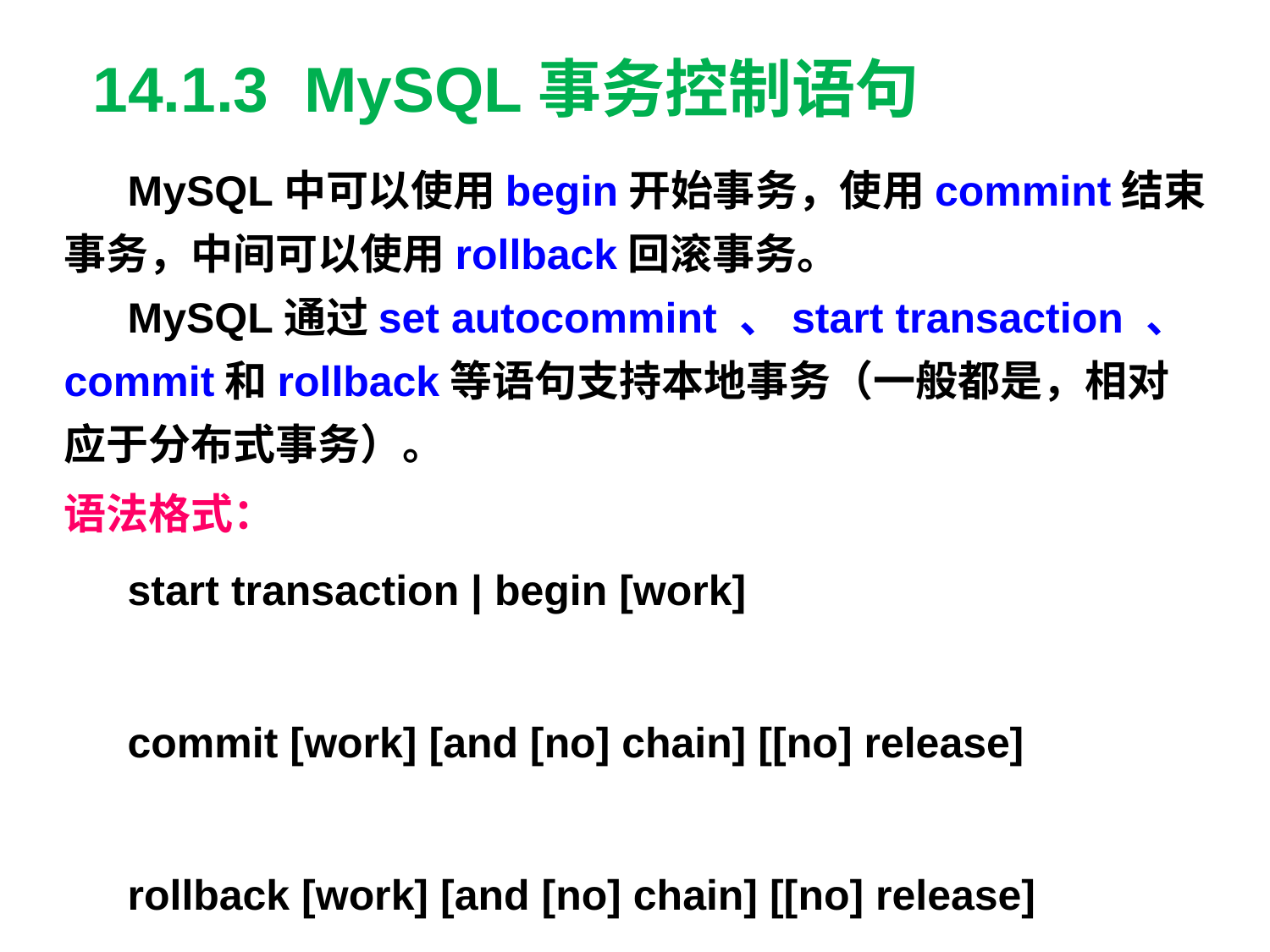

14.1.3  MySQL事务控制语句
MySQL中可以使用begin开始事务，使用commint结束事务，中间可以使用rollback回滚事务。
MySQL通过set autocommint 、start transaction 、commit和rollback等语句支持本地事务（一般都是，相对应于分布式事务）。
语法格式：
start transaction | begin [work]
commit [work] [and [no] chain] [[no] release]
rollback [work] [and [no] chain] [[no] release]
set autocommit = {0 | 1}